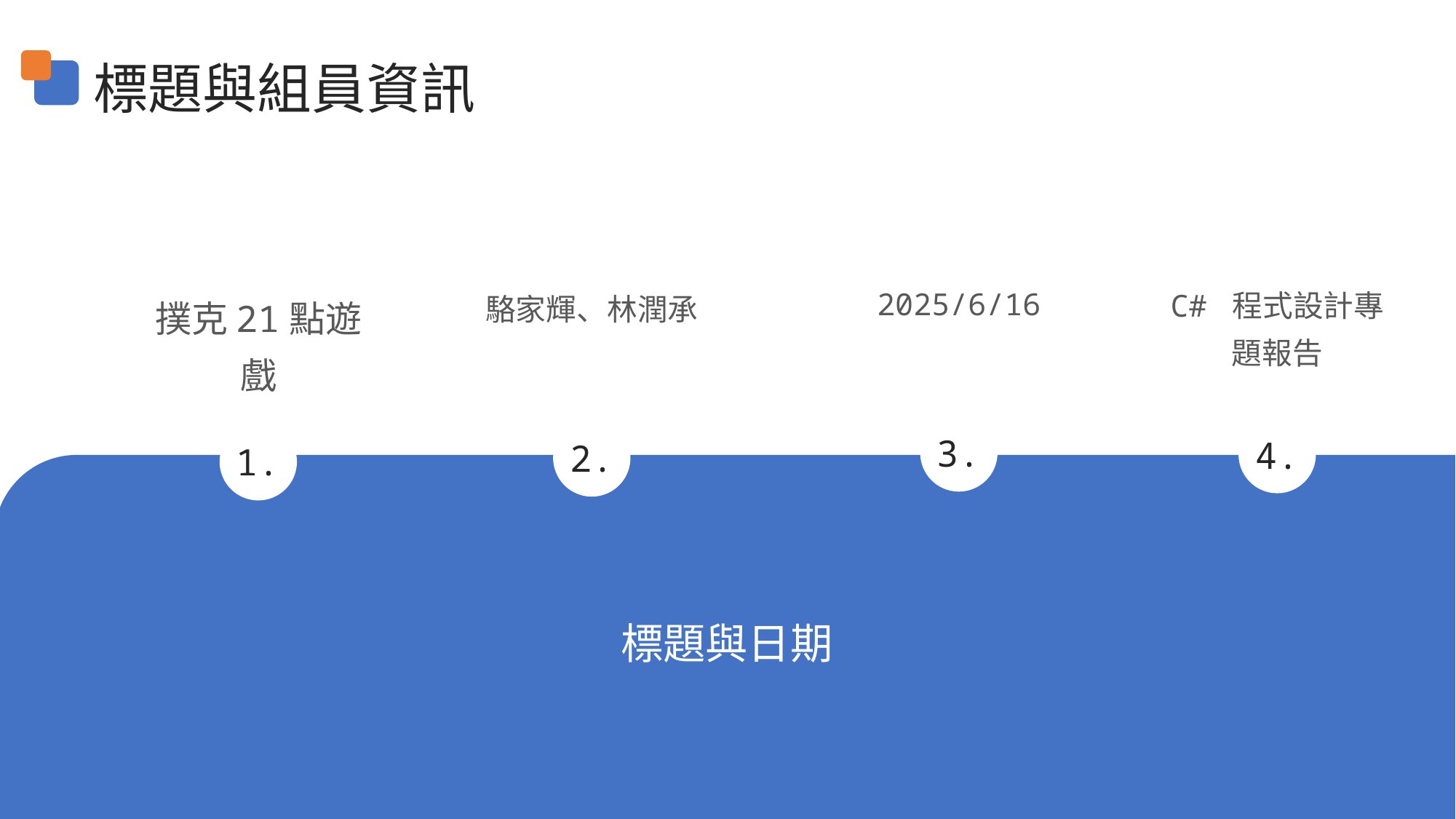

標題與組員資訊
2025/6/16
C# 程式設計專題報告
駱家輝、林潤承
撲克21點遊戲

3.
4.
2.
1.

標題與日期